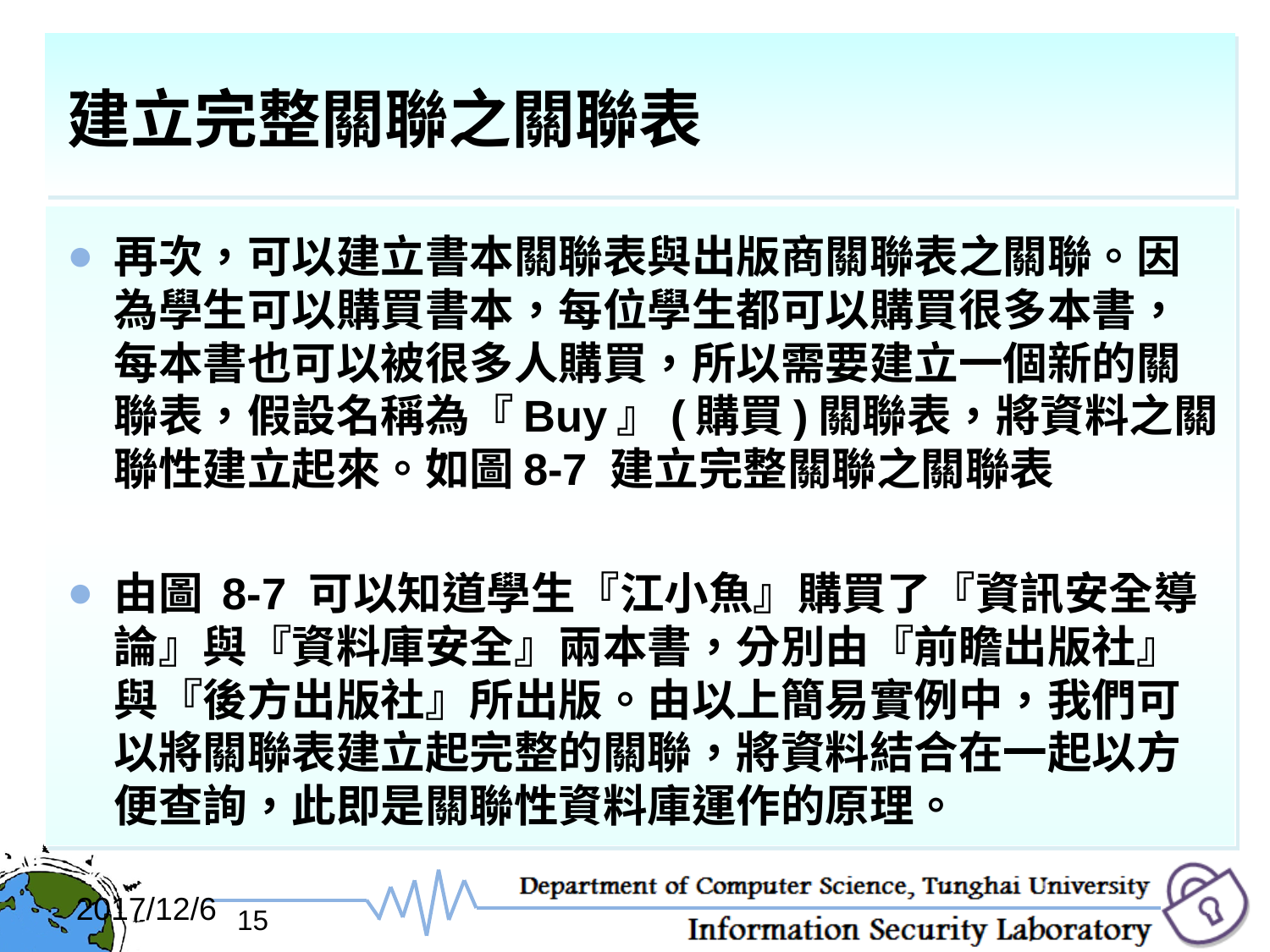

# 建立完整關聯之關聯表
再次，可以建立書本關聯表與出版商關聯表之關聯。因為學生可以購買書本，每位學生都可以購買很多本書，每本書也可以被很多人購買，所以需要建立一個新的關聯表，假設名稱為『Buy』(購買)關聯表，將資料之關聯性建立起來。如圖8-7 建立完整關聯之關聯表

由圖 8-7 可以知道學生『江小魚』購買了『資訊安全導論』與『資料庫安全』兩本書，分別由『前瞻出版社』與『後方出版社』所出版。由以上簡易實例中，我們可以將關聯表建立起完整的關聯，將資料結合在一起以方便查詢，此即是關聯性資料庫運作的原理。
2017/12/6
15